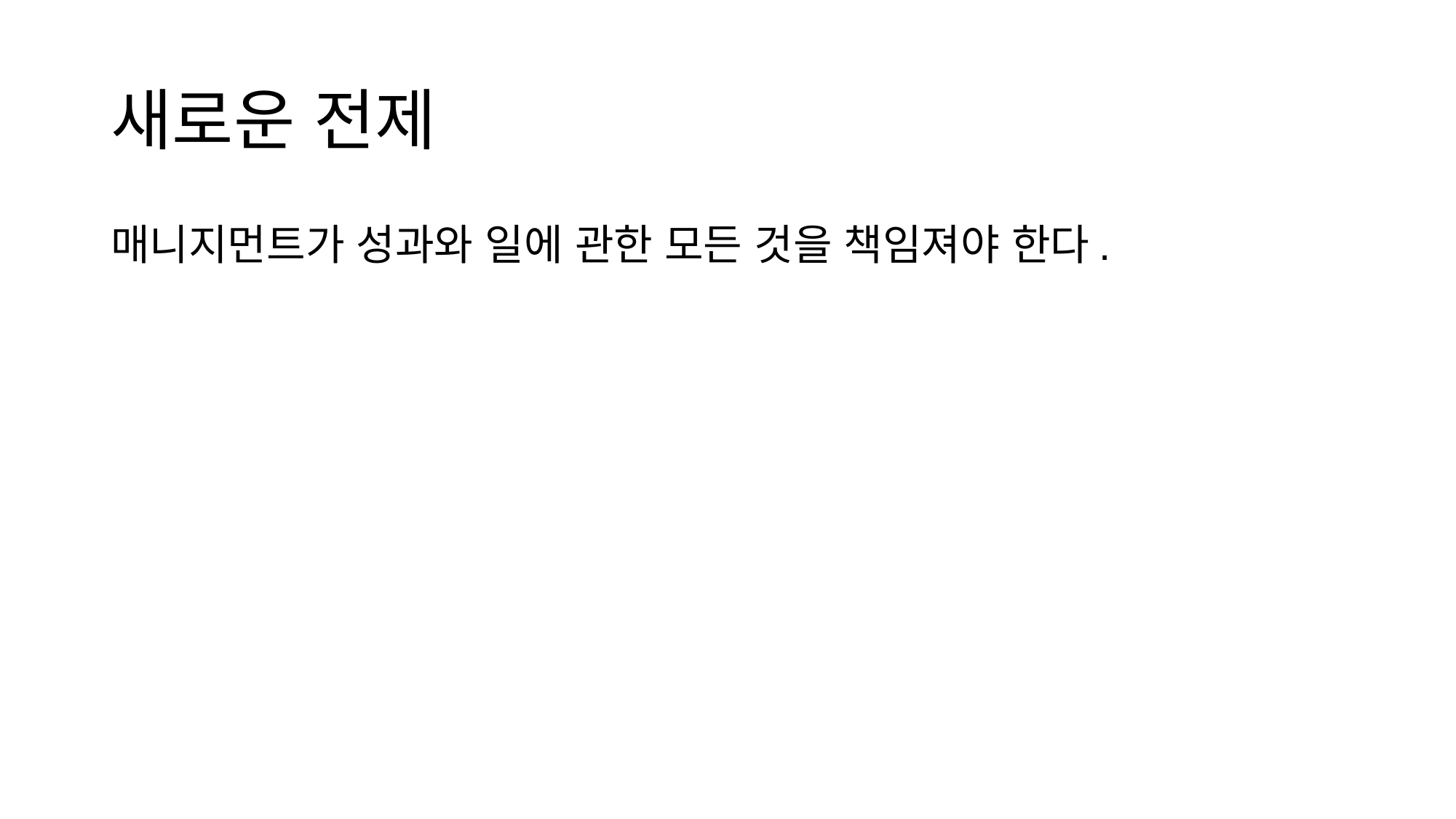

# 새로운 전제
매니지먼트가 성과와 일에 관한 모든 것을 책임져야 한다.